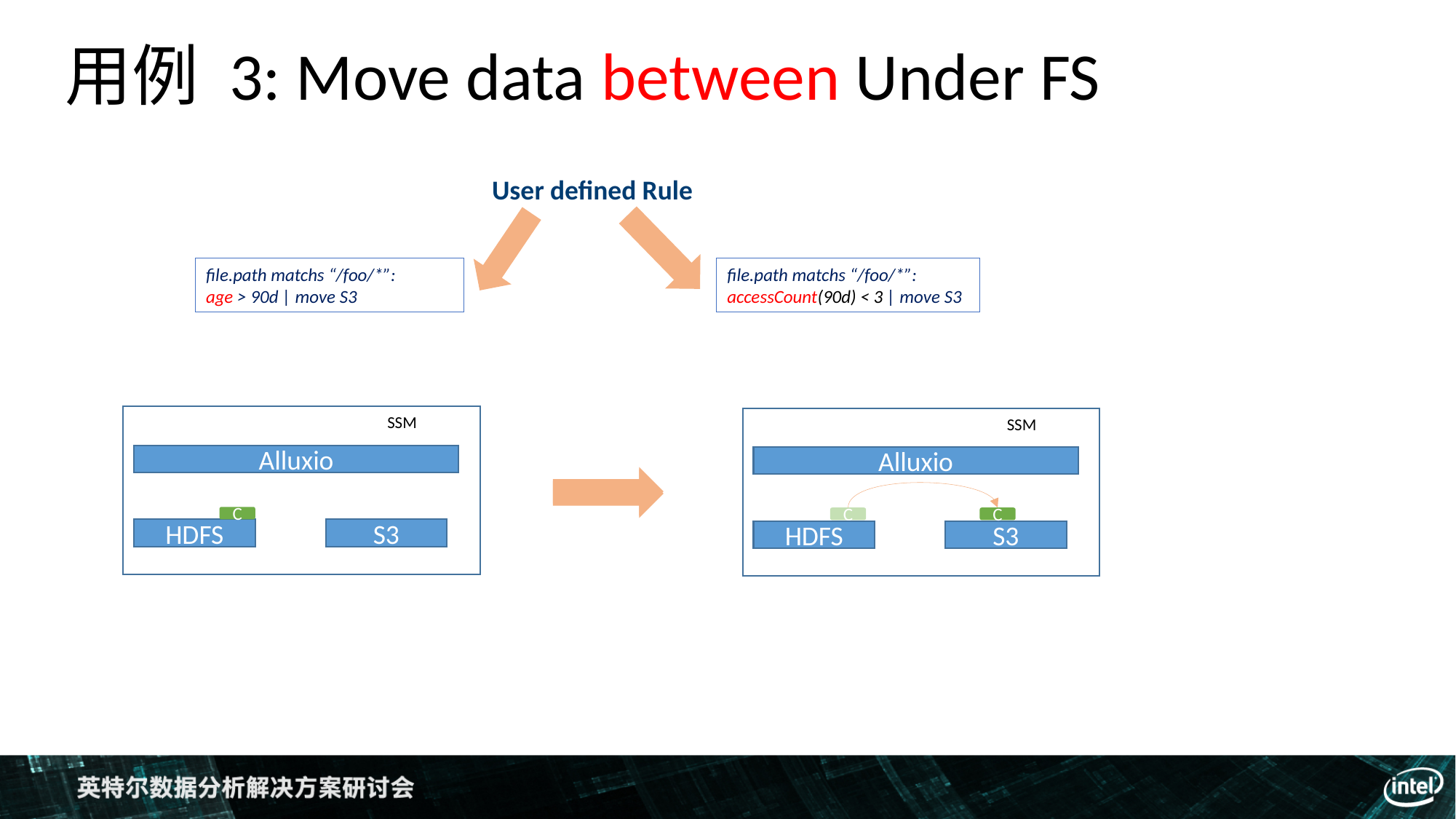

用例 3: Move data between Under FS
User defined Rule

file.path matchs “/foo/*”:
age > 90d | move S3
file.path matchs “/foo/*”:
accessCount(90d) < 3 | move S3

SSM
Alluxio
HDFS

SSM
Alluxio
HDFS

C
C
C
S3
S3